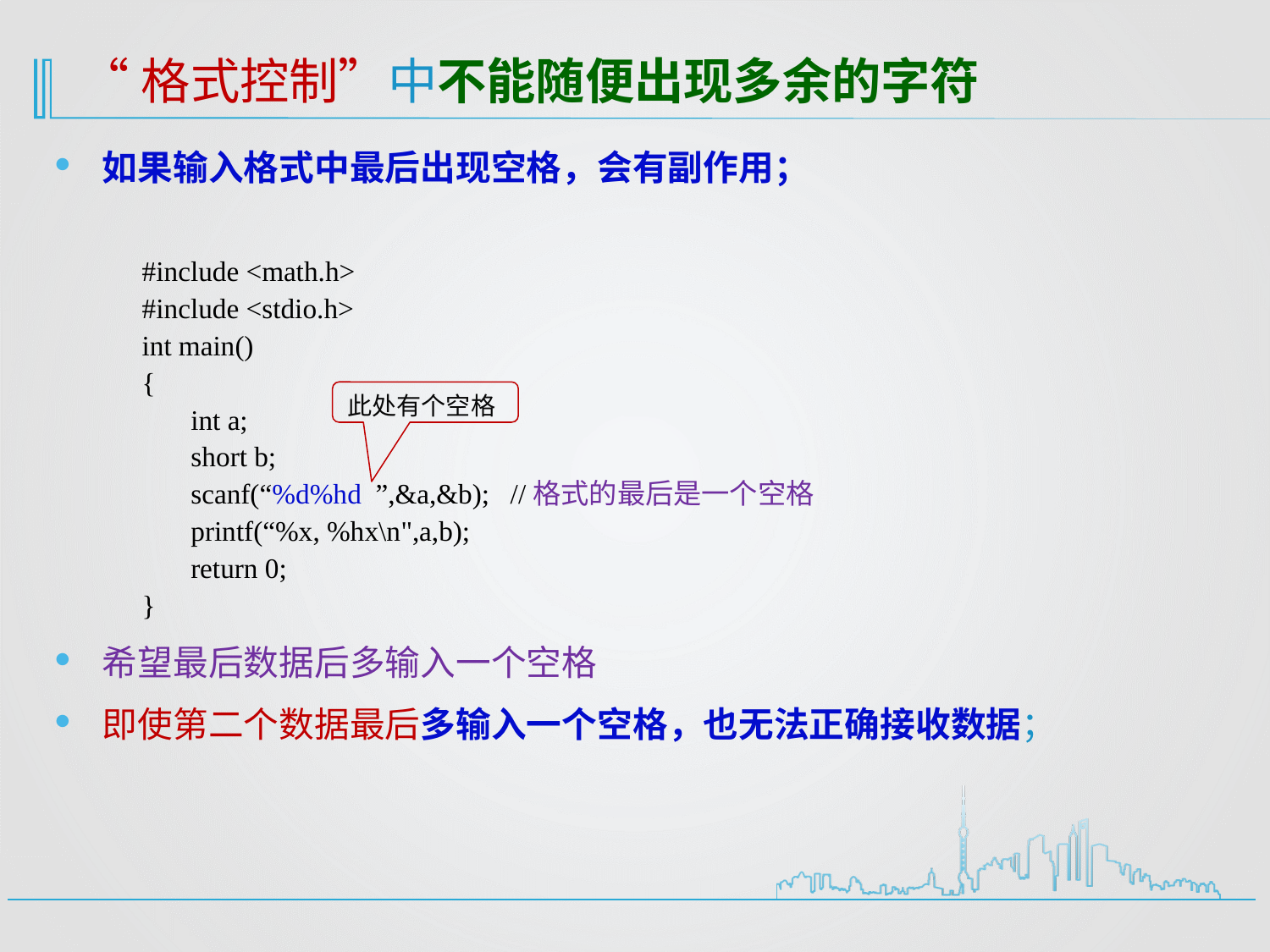

# “格式控制”中不能随便出现多余的字符
如果输入格式中最后出现空格，会有副作用；

#include <math.h>
#include <stdio.h>
int main()
{
       int a;
       short b;
       scanf(“%d%hd  ”,&a,&b);   //格式的最后是一个空格
       printf(“%x, %hx\n",a,b);
       return 0;
}
希望最后数据后多输入一个空格
即使第二个数据最后多输入一个空格，也无法正确接收数据；

此处有个空格